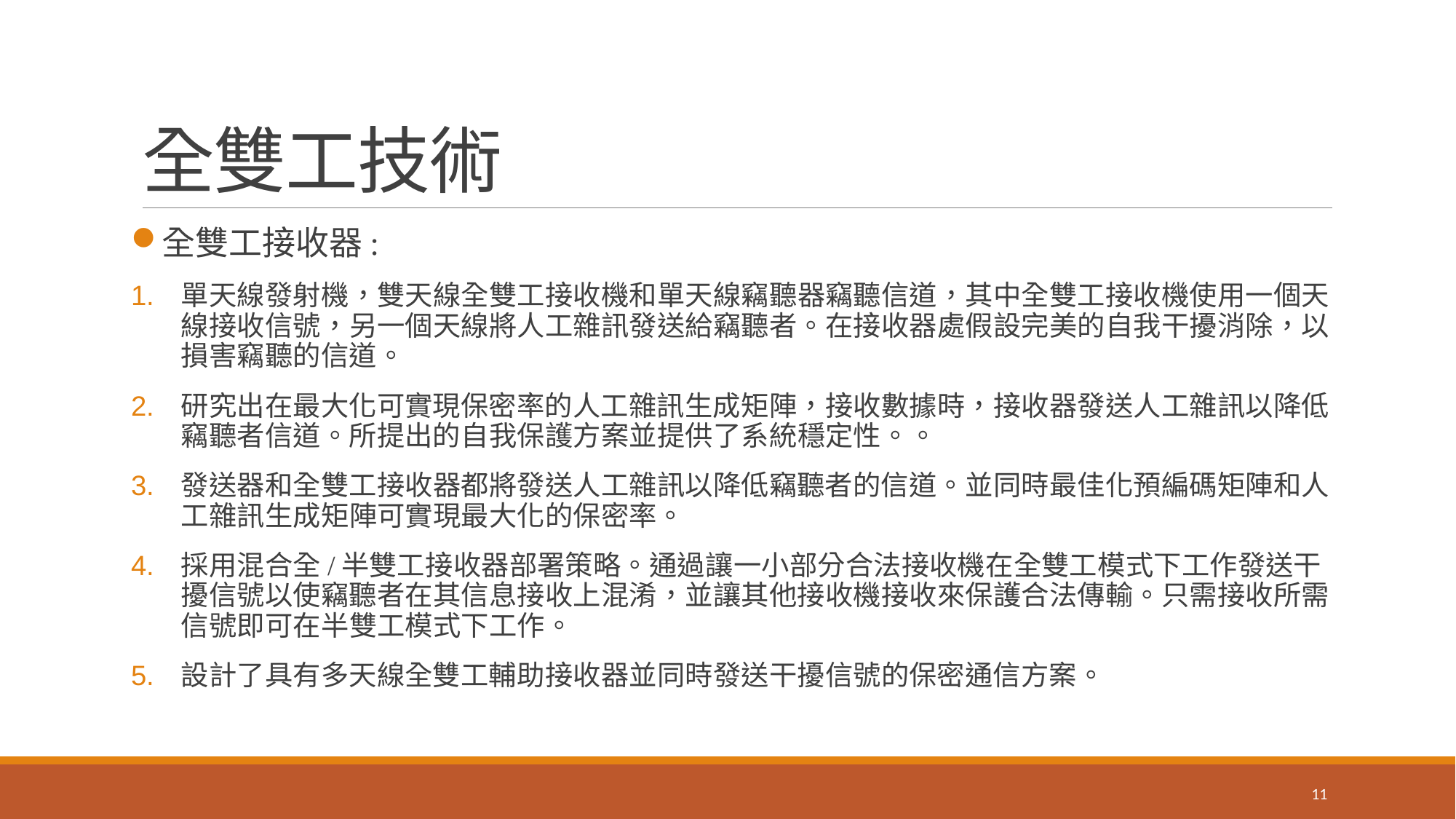

# 全雙工技術
全雙工接收器:
單天線發射機，雙天線全雙工接收機和單天線竊聽器竊聽信道，其中全雙工接收機使用一個天線接收信號，另一個天線將人工雜訊發送給竊聽者。在接收器處假設完美的自我干擾消除，以損害竊聽的信道。
研究出在最大化可實現保密率的人工雜訊生成矩陣，接收數據時，接收器發送人工雜訊以降低竊聽者信道。所提出的自我保護方案並提供了系統穩定性。。
發送器和全雙工接收器都將發送人工雜訊以降低竊聽者的信道。並同時最佳化預編碼矩陣和人工雜訊生成矩陣可實現最大化的保密率。
採用混合全/半雙工接收器部署策略。通過讓一小部分合法接收機在全雙工模式下工作發送干擾信號以使竊聽者在其信息接收上混淆，並讓其他接收機接收來保護合法傳輸。只需接收所需信號即可在半雙工模式下工作。
設計了具有多天線全雙工輔助接收器並同時發送干擾信號的保密通信方案。

11